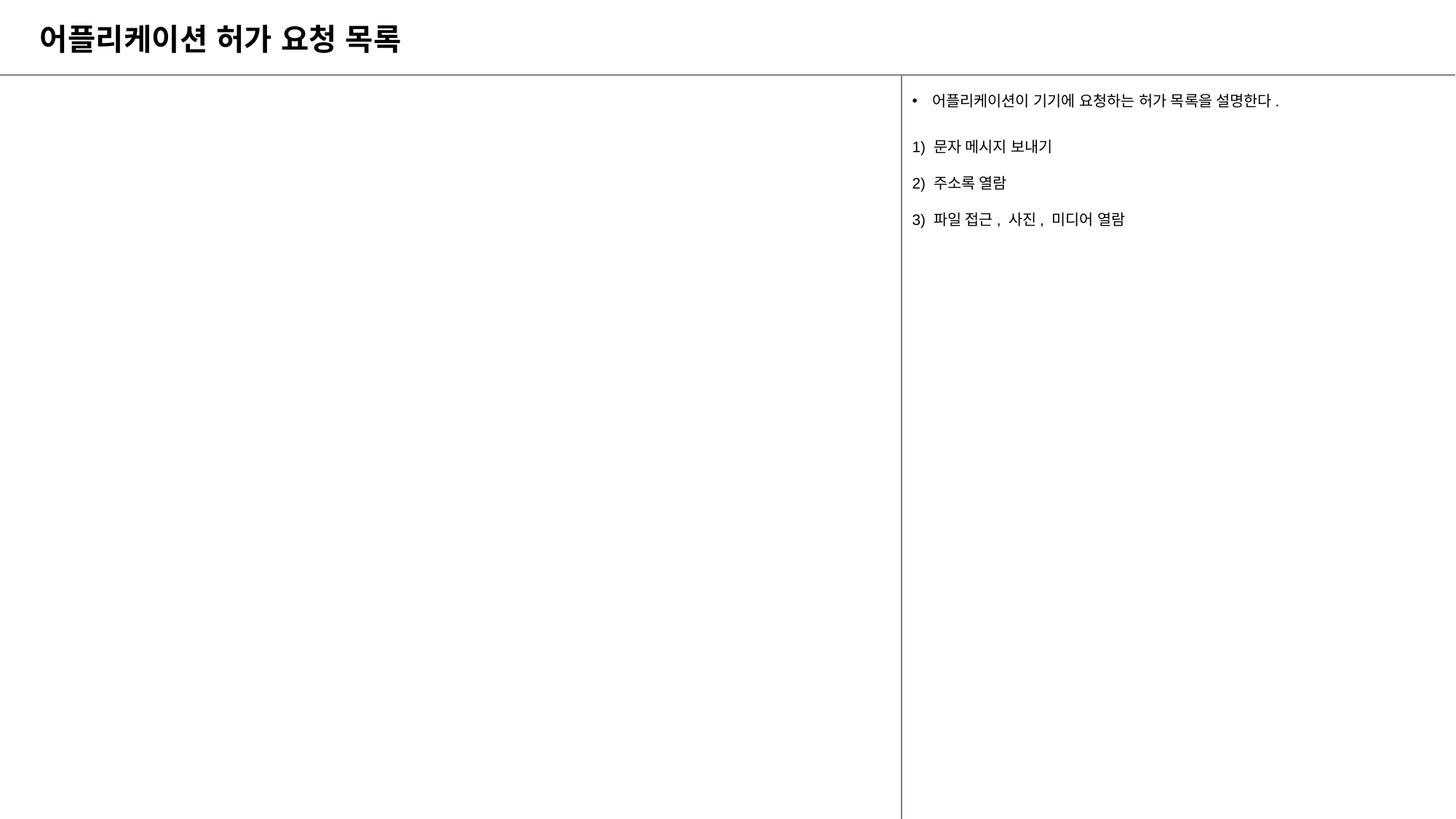

어플리케이션 허가 요청 목록
어플리케이션이 기기에 요청하는 허가 목록을 설명한다.

1) 문자 메시지 보내기

2) 주소록 열람

3) 파일 접근, 사진, 미디어 열람